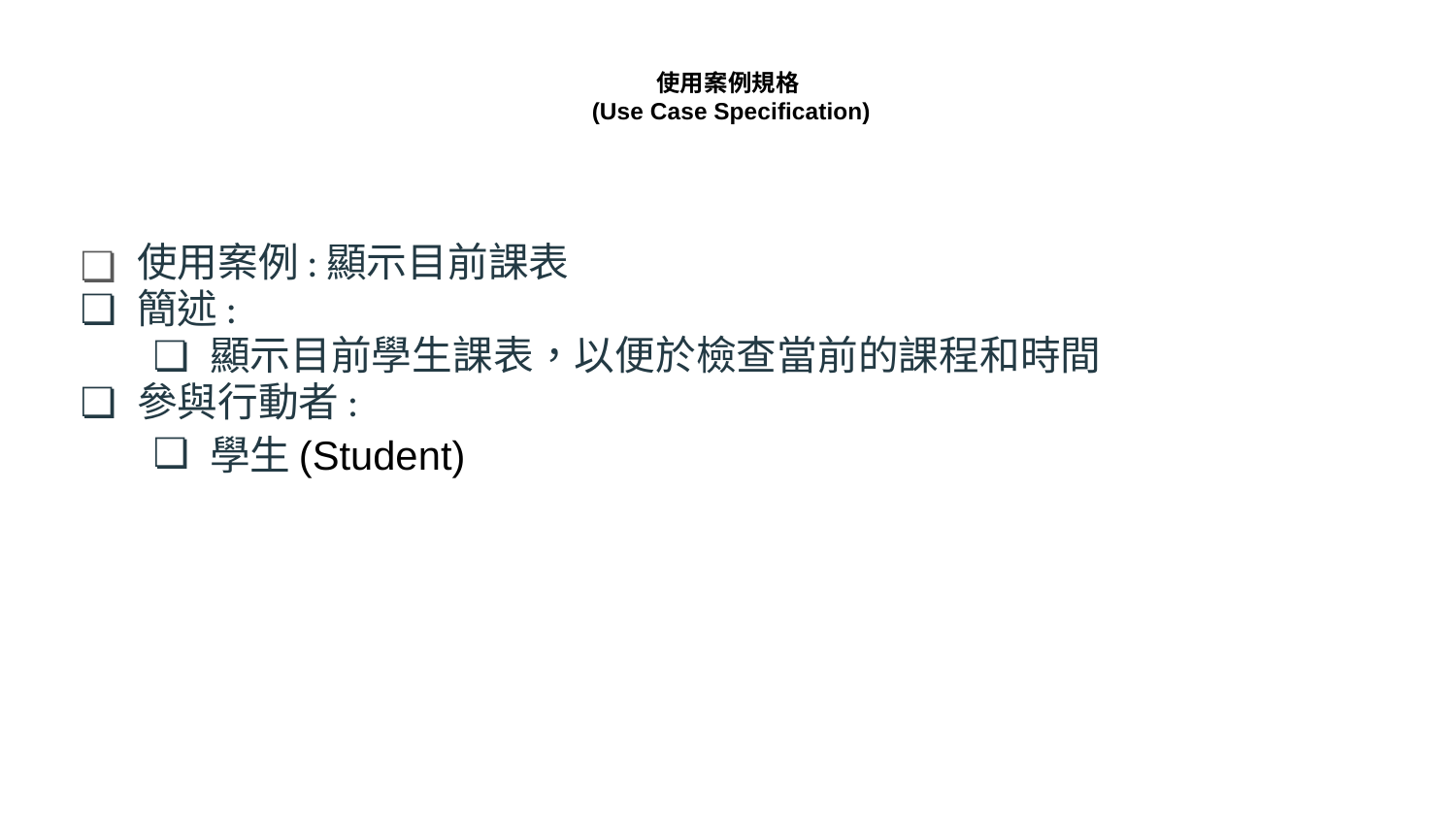

# 使用案例規格
 (Use Case Specification)
使用案例:顯示目前課表
簡述:
顯示目前學生課表，以便於檢查當前的課程和時間
參與行動者:
學生(Student)